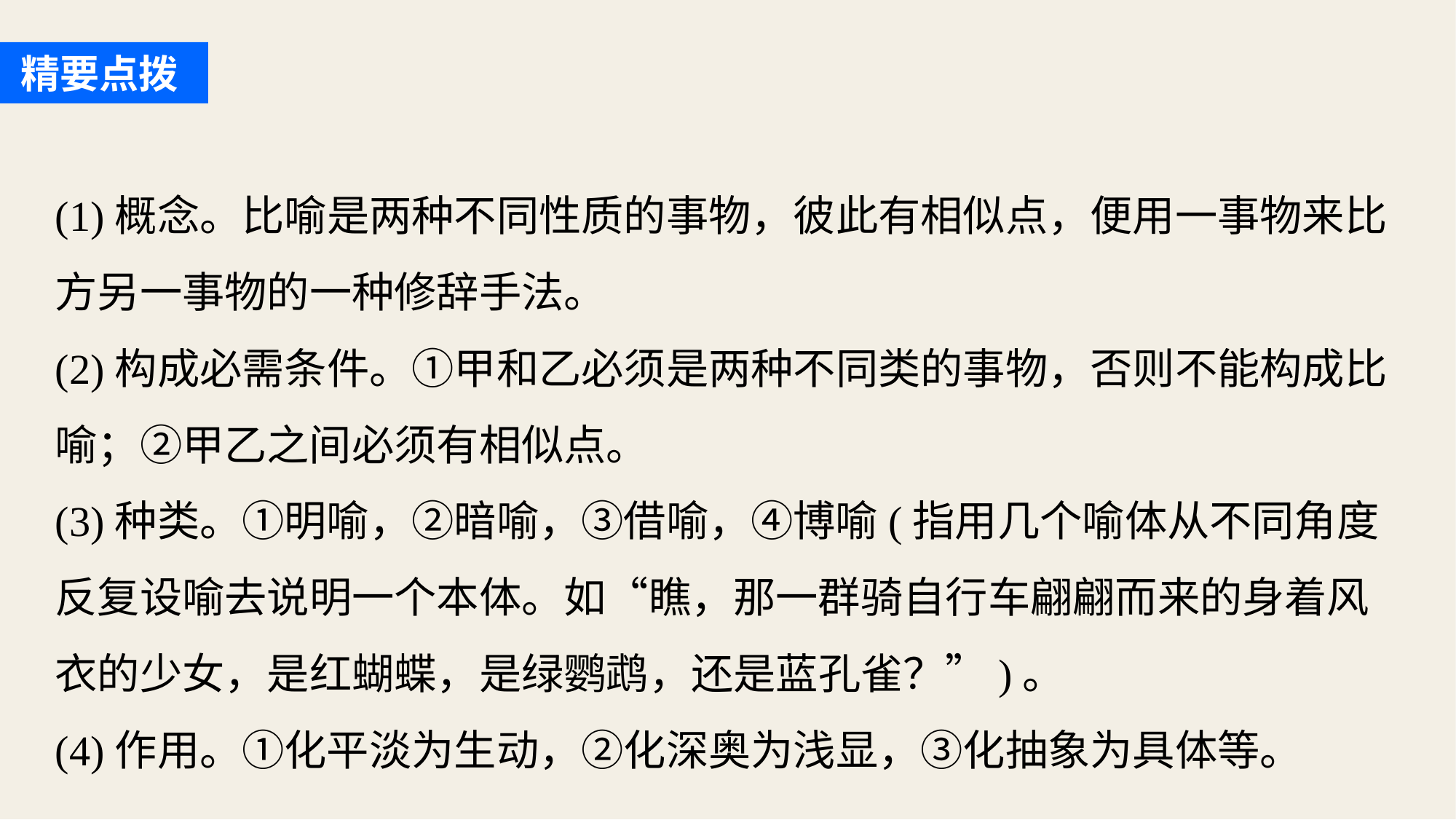

精要点拨
(1)概念。比喻是两种不同性质的事物，彼此有相似点，便用一事物来比方另一事物的一种修辞手法。
(2)构成必需条件。①甲和乙必须是两种不同类的事物，否则不能构成比喻；②甲乙之间必须有相似点。
(3)种类。①明喻，②暗喻，③借喻，④博喻(指用几个喻体从不同角度反复设喻去说明一个本体。如“瞧，那一群骑自行车翩翩而来的身着风衣的少女，是红蝴蝶，是绿鹦鹉，还是蓝孔雀？”)。
(4)作用。①化平淡为生动，②化深奥为浅显，③化抽象为具体等。